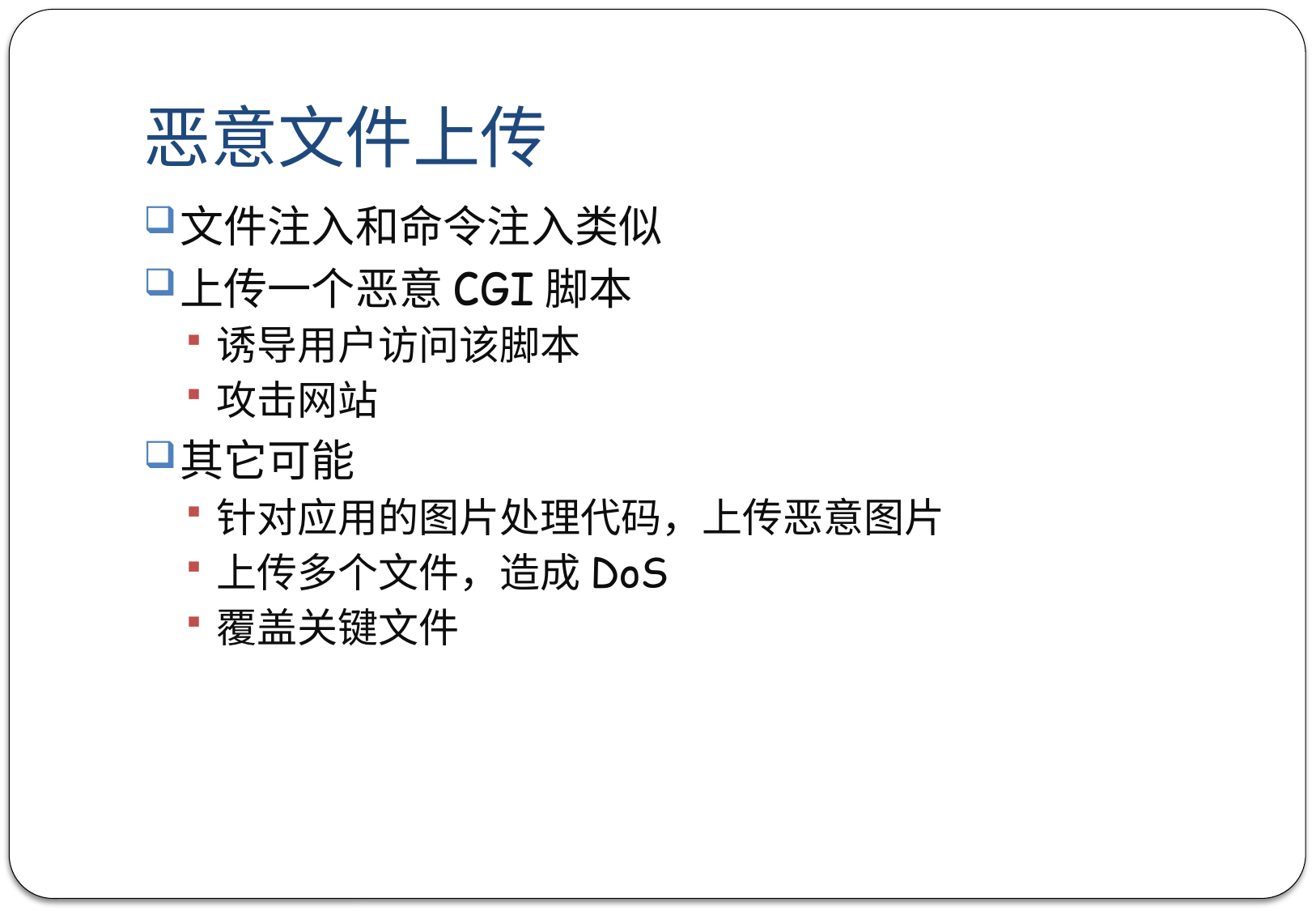

# 恶意文件上传
文件注入和命令注入类似
上传一个恶意CGI脚本
诱导用户访问该脚本
攻击网站
其它可能
针对应用的图片处理代码，上传恶意图片
上传多个文件，造成DoS
覆盖关键文件